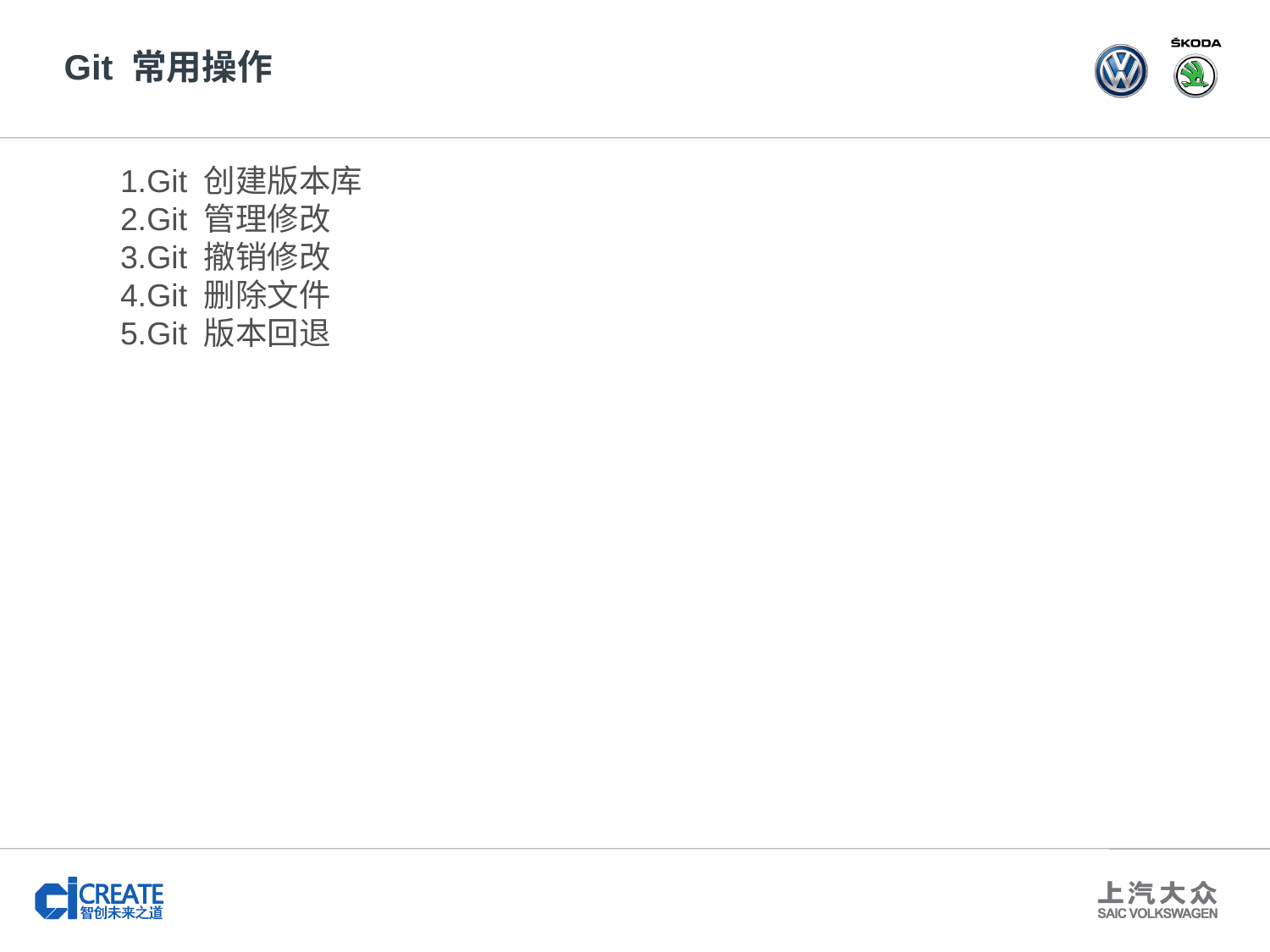

# Git 常用操作
1.Git 创建版本库
2.Git 管理修改
3.Git 撤销修改
4.Git 删除文件
5.Git 版本回退